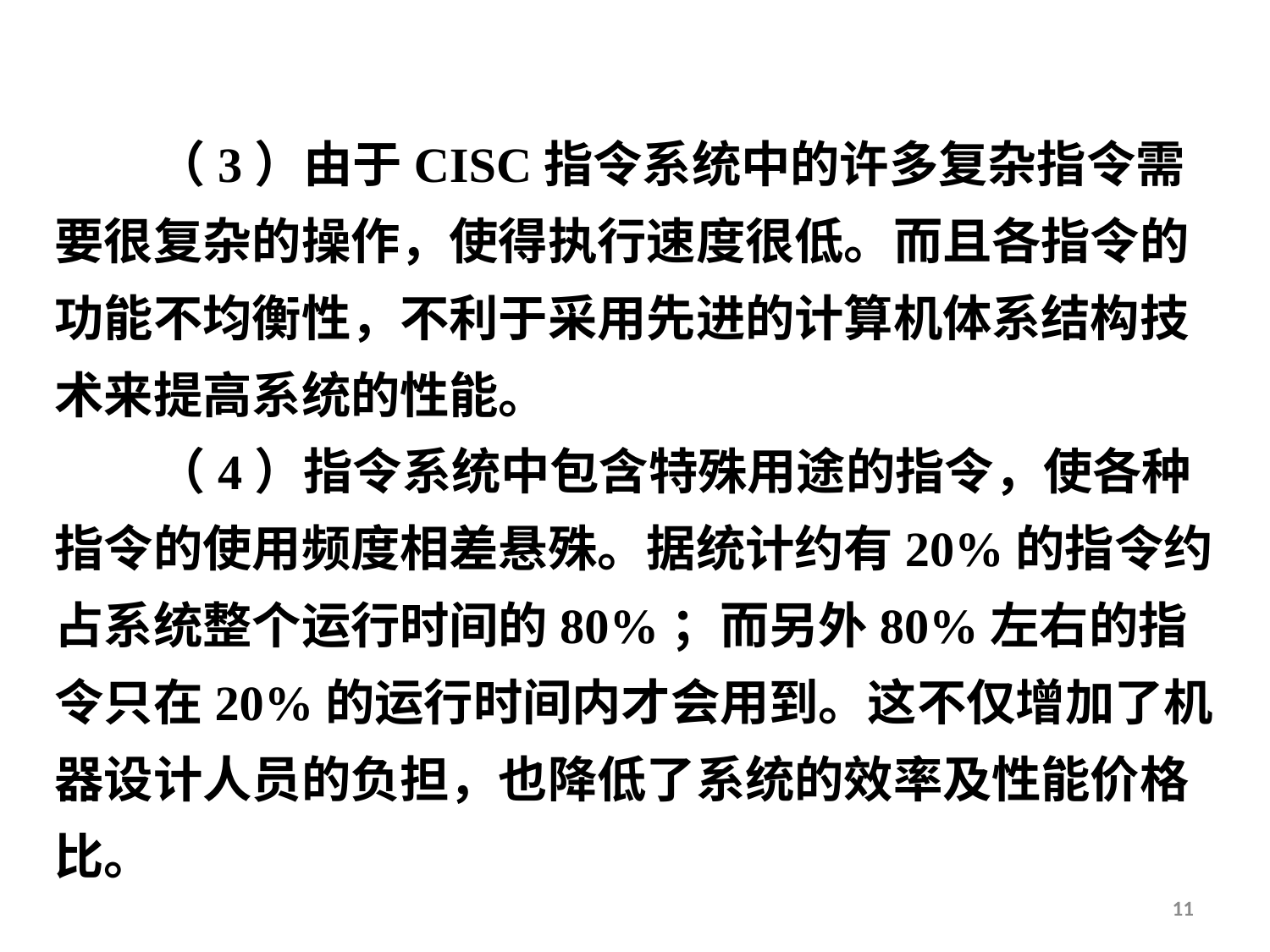

（3）由于CISC指令系统中的许多复杂指令需要很复杂的操作，使得执行速度很低。而且各指令的功能不均衡性，不利于采用先进的计算机体系结构技术来提高系统的性能。
        （4）指令系统中包含特殊用途的指令，使各种指令的使用频度相差悬殊。据统计约有20%的指令约占系统整个运行时间的80%；而另外80%左右的指令只在20%的运行时间内才会用到。这不仅增加了机器设计人员的负担，也降低了系统的效率及性能价格比。
11